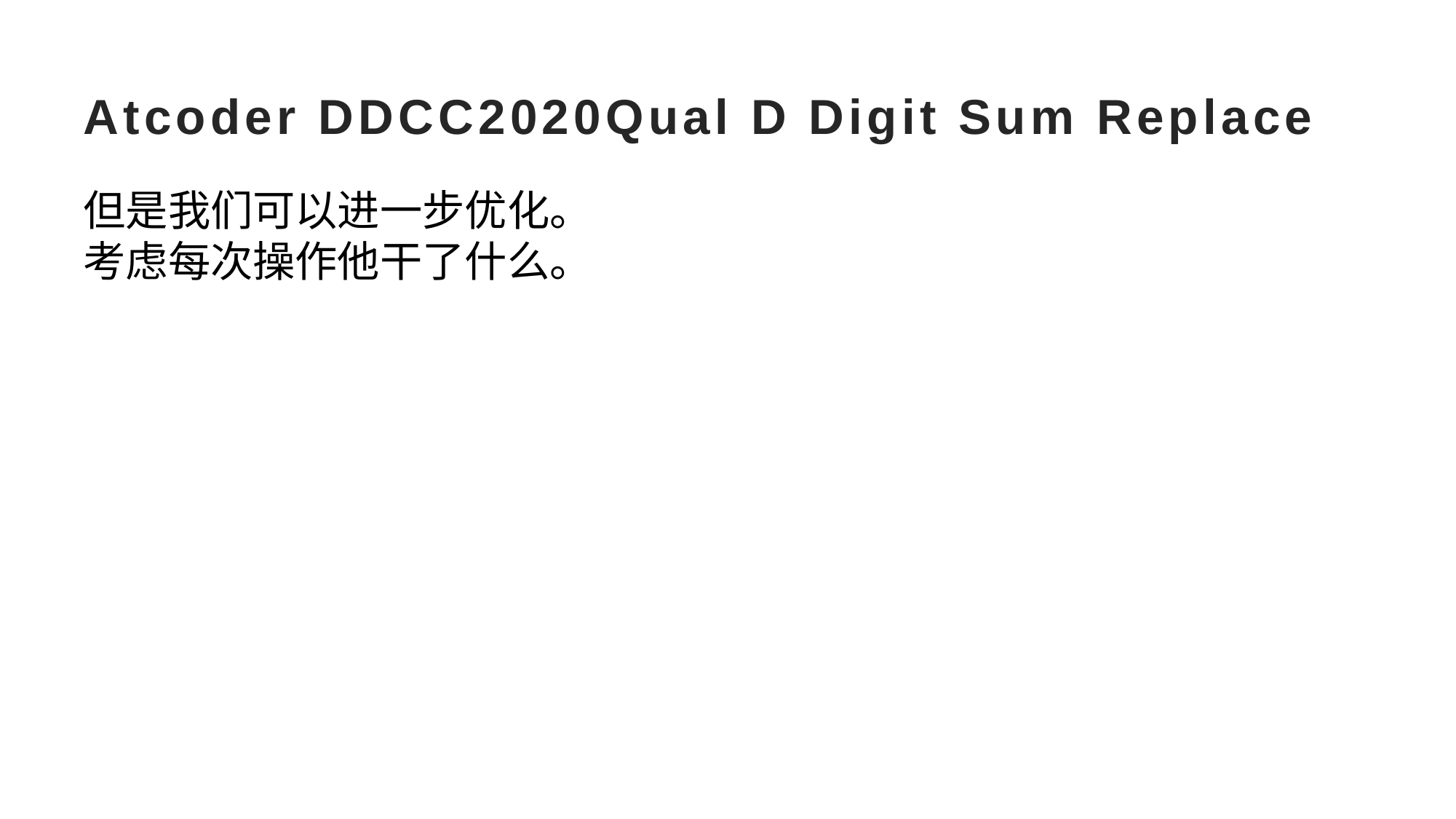

但是我们可以进一步优化。
考虑每次操作他干了什么。
# Atcoder DDCC2020Qual D Digit Sum Replace